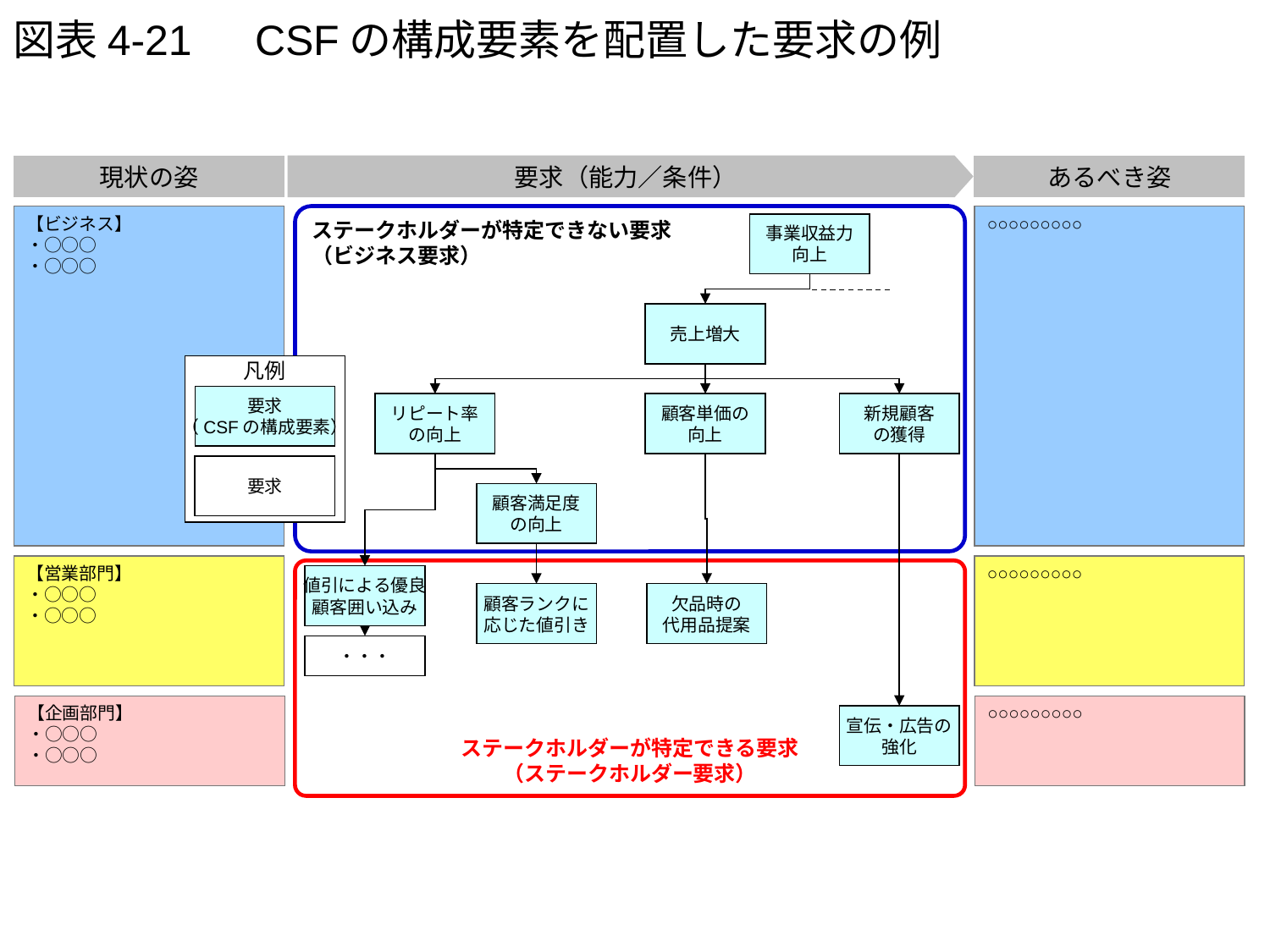

# 図表4-21　CSFの構成要素を配置した要求の例
現状の姿
要求（能力／条件）
あるべき姿
【ビジネス】
・○○○
・○○○
ステークホルダーが特定できない要求
（ビジネス要求）
○○○○○○○○○
事業収益力
向上

売上増大
凡例
要求
（CSFの構成要素）
要求
リピート率
の向上
顧客単価の
向上
新規顧客
の獲得
顧客満足度
の向上
【営業部門】
・○○○
・○○○

○○○○○○○○○
ステークホルダーが特定できる要求
（ステークホルダー要求）
値引による優良
顧客囲い込み
顧客ランクに
応じた値引き
欠品時の
代用品提案
・・・
【企画部門】
・○○○
・○○○

○○○○○○○○○
宣伝・広告の
強化